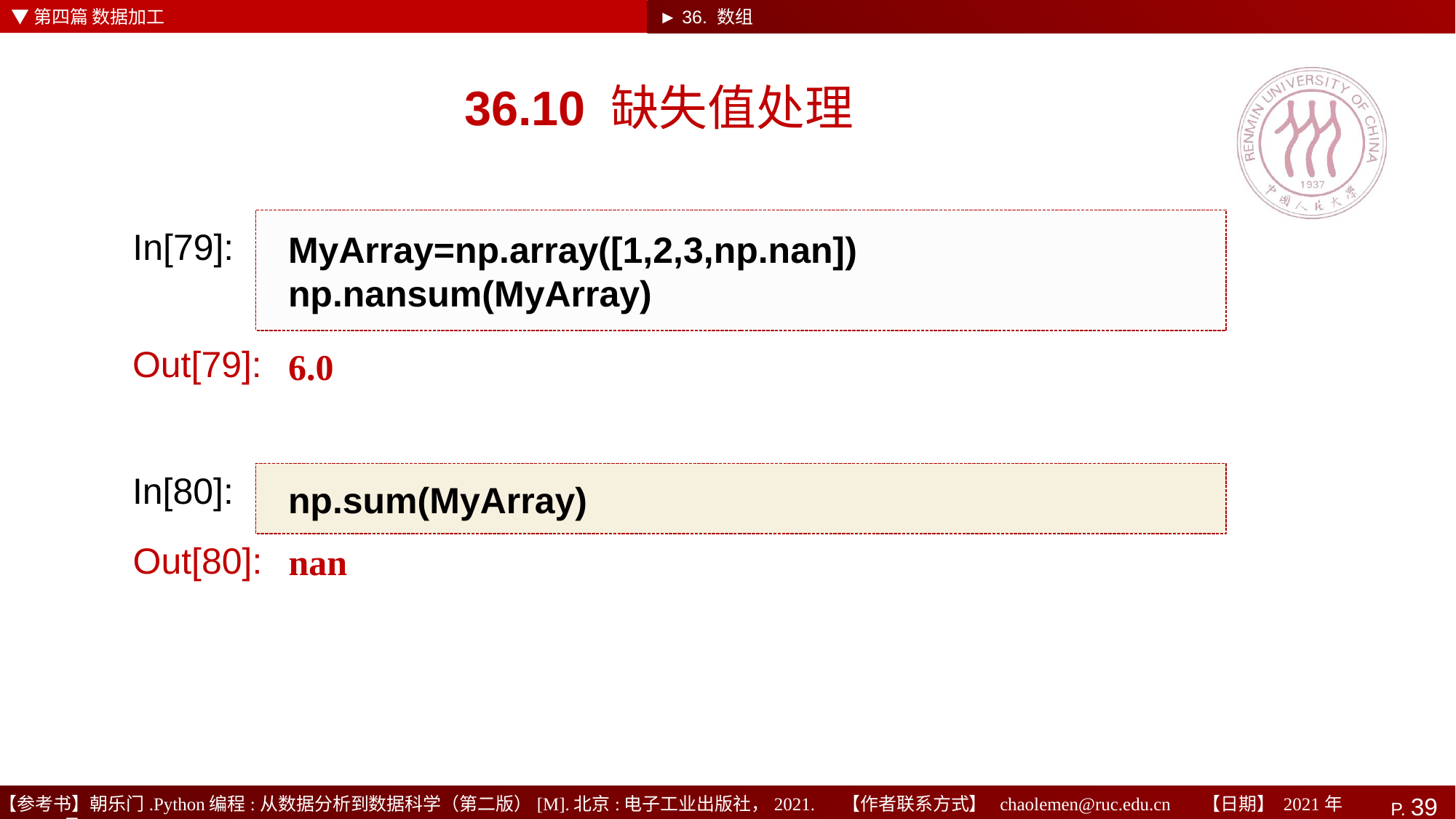

▼第四篇 数据加工
► 36. 数组
# 36.10 缺失值处理
MyArray=np.array([1,2,3,np.nan])
np.nansum(MyArray)
In[79]:
6.0
Out[79]:

In[80]:
np.sum(MyArray)
nan
Out[80]: